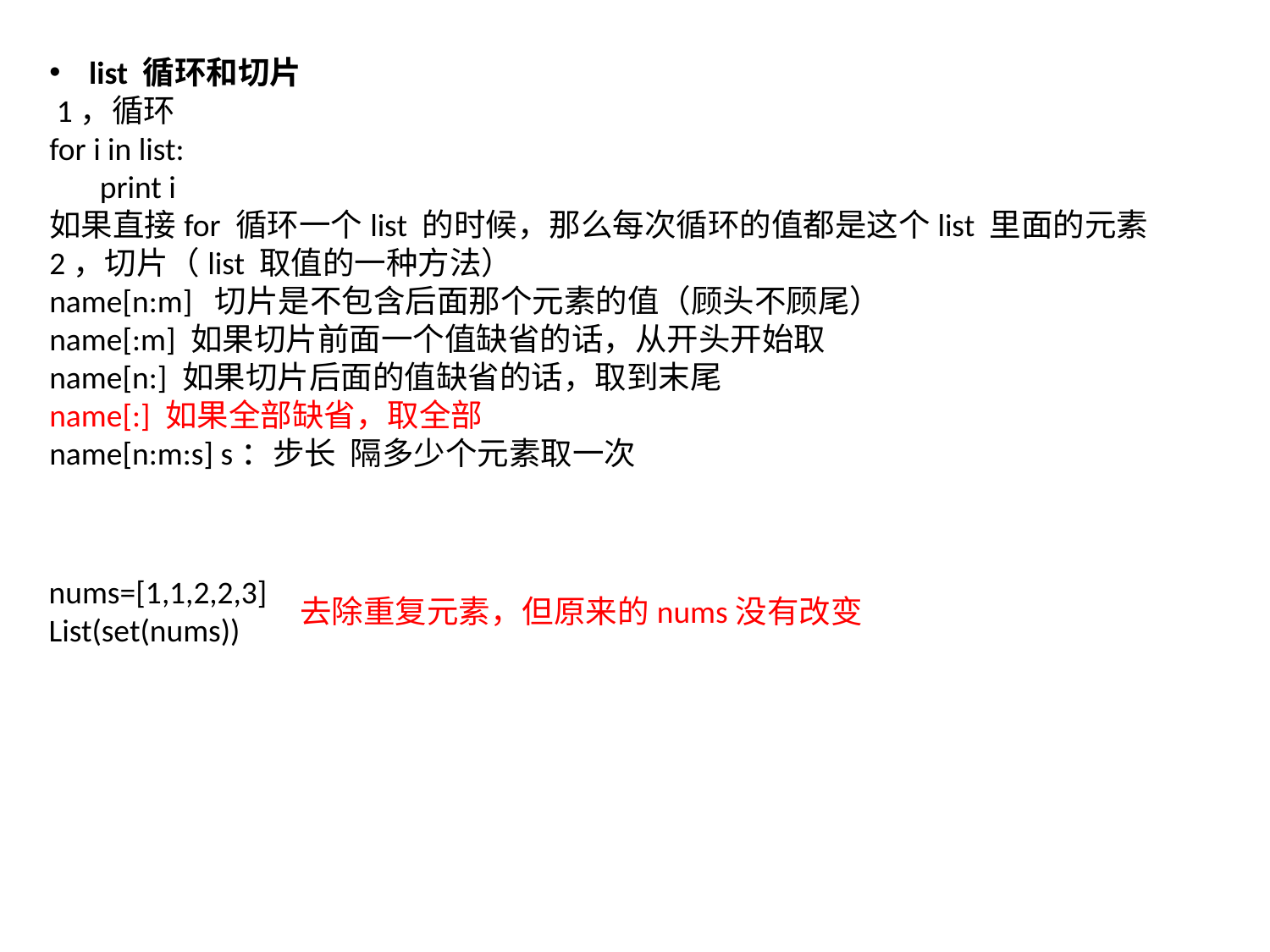

list 循环和切片
 1，循环
for i in list:
       print i
如果直接for 循环一个list 的时候，那么每次循环的值都是这个list 里面的元素
2，切片（list 取值的一种方法）
name[n:m]  切片是不包含后面那个元素的值（顾头不顾尾）
name[:m] 如果切片前面一个值缺省的话，从开头开始取
name[n:] 如果切片后面的值缺省的话，取到末尾
name[:] 如果全部缺省，取全部
name[n:m:s] s：步长  隔多少个元素取一次

nums=[1,1,2,2,3]
List(set(nums))
去除重复元素，但原来的nums没有改变